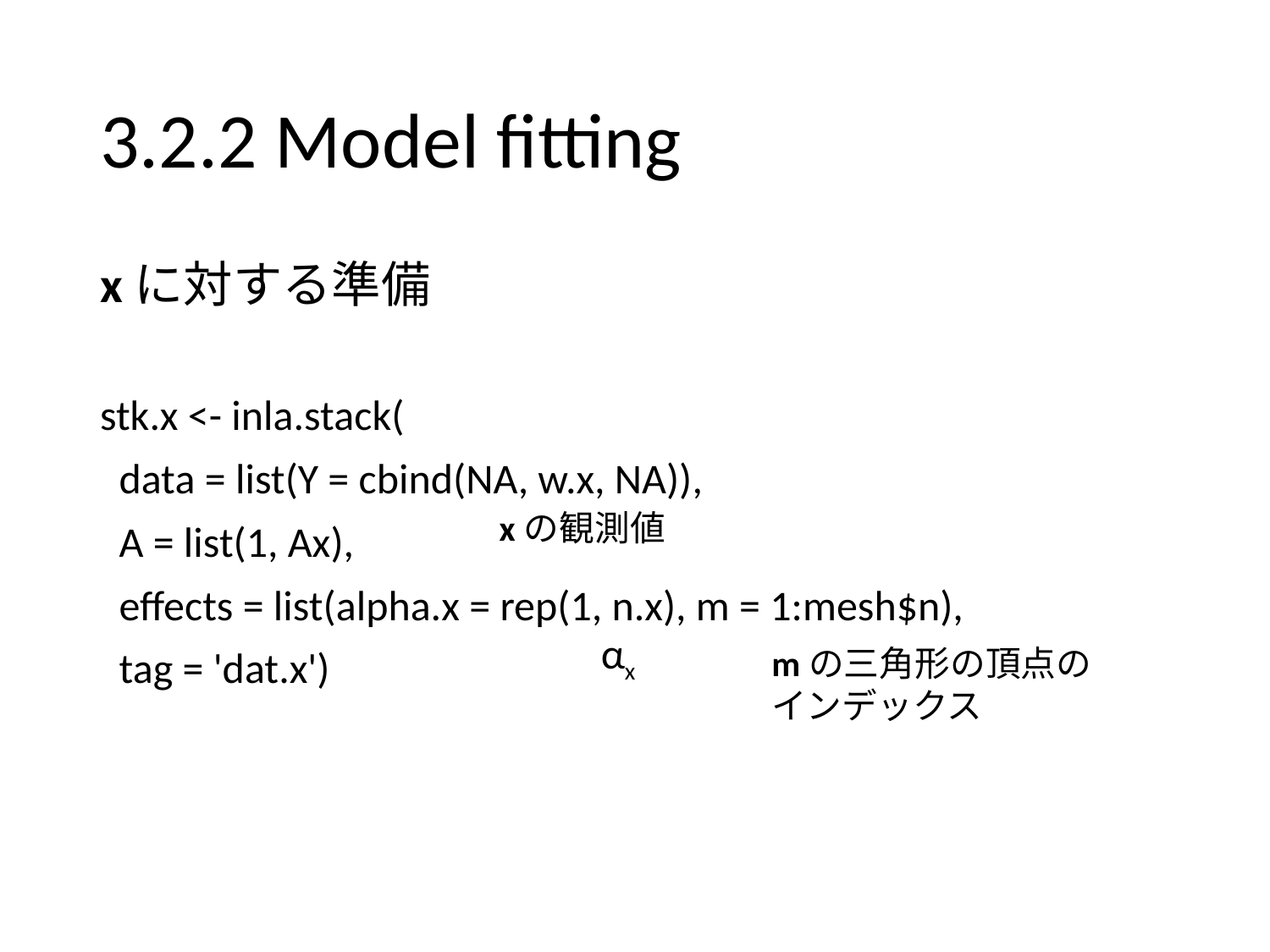

# 3.2.2 Model fitting
xに対する準備

stk.x <- inla.stack(
  data = list(Y = cbind(NA, w.x, NA)),
  A = list(1, Ax),
  effects = list(alpha.x = rep(1, n.x), m = 1:mesh$n),
  tag = 'dat.x')
xの観測値
αx
mの三角形の頂点の
インデックス